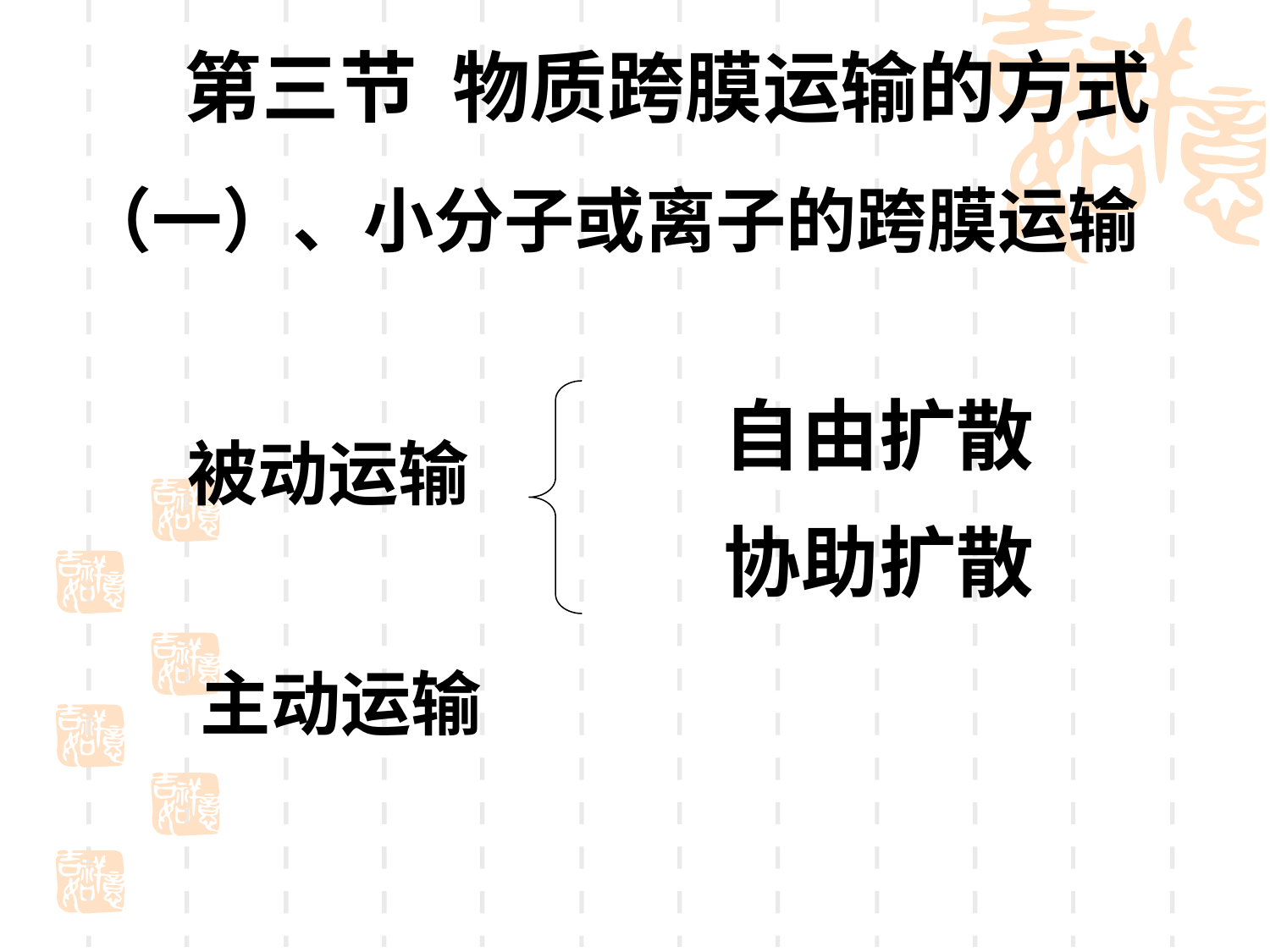

第三节  物质跨膜运输的方式
（一）、小分子或离子的跨膜运输

自由扩散
被动运输
协助扩散
主动运输